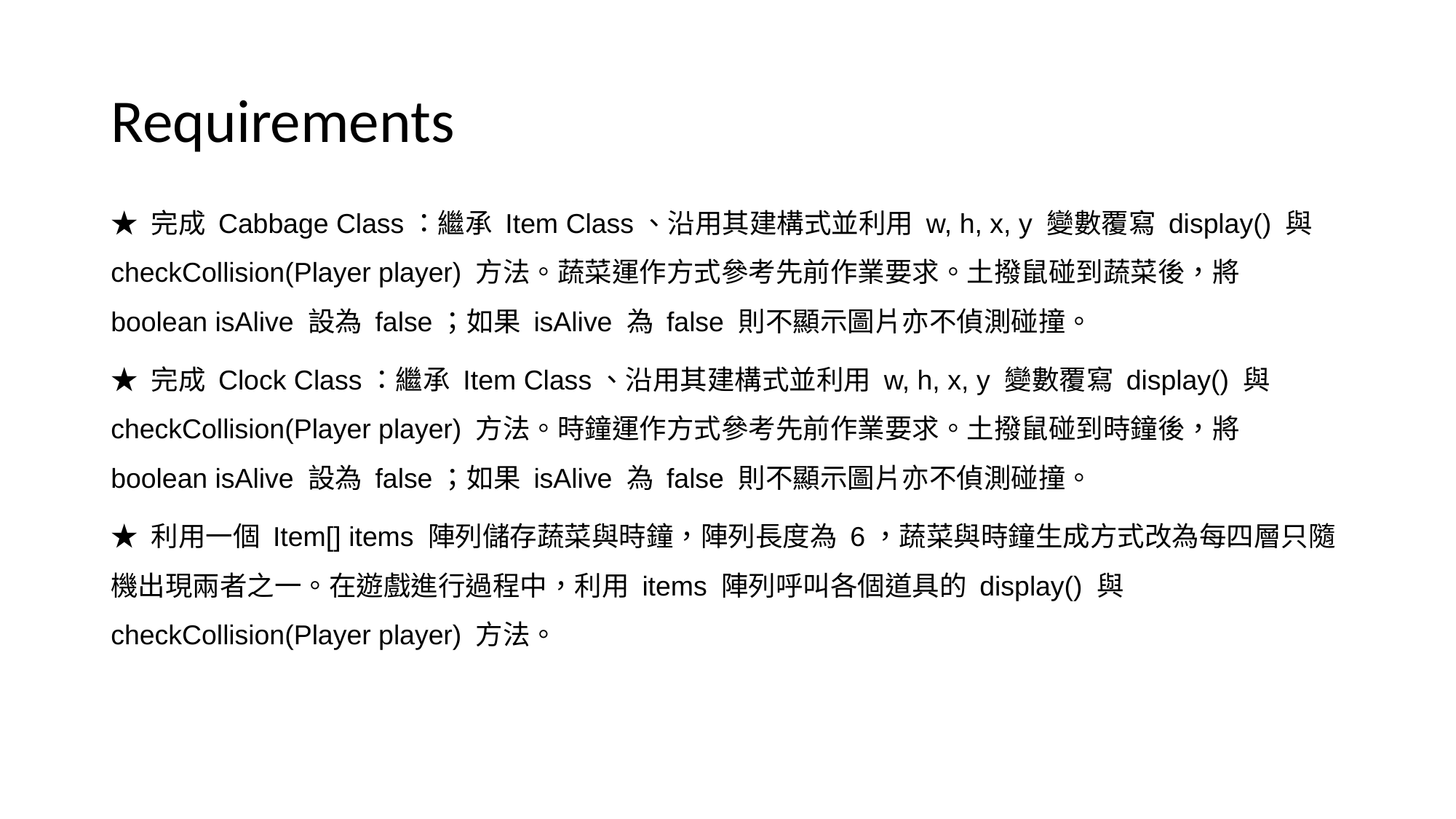

# Requirements
★ 完成 Cabbage Class：繼承 Item Class、沿用其建構式並利用 w, h, x, y 變數覆寫 display() 與 checkCollision(Player player) 方法。蔬菜運作方式參考先前作業要求。土撥鼠碰到蔬菜後，將 boolean isAlive 設為 false；如果 isAlive 為 false 則不顯示圖片亦不偵測碰撞。
★ 完成 Clock Class：繼承 Item Class、沿用其建構式並利用 w, h, x, y 變數覆寫 display() 與 checkCollision(Player player) 方法。時鐘運作方式參考先前作業要求。土撥鼠碰到時鐘後，將 boolean isAlive 設為 false；如果 isAlive 為 false 則不顯示圖片亦不偵測碰撞。
★ 利用一個 Item[] items 陣列儲存蔬菜與時鐘，陣列長度為 6，蔬菜與時鐘生成方式改為每四層只隨機出現兩者之一。在遊戲進行過程中，利用 items 陣列呼叫各個道具的 display() 與 checkCollision(Player player) 方法。